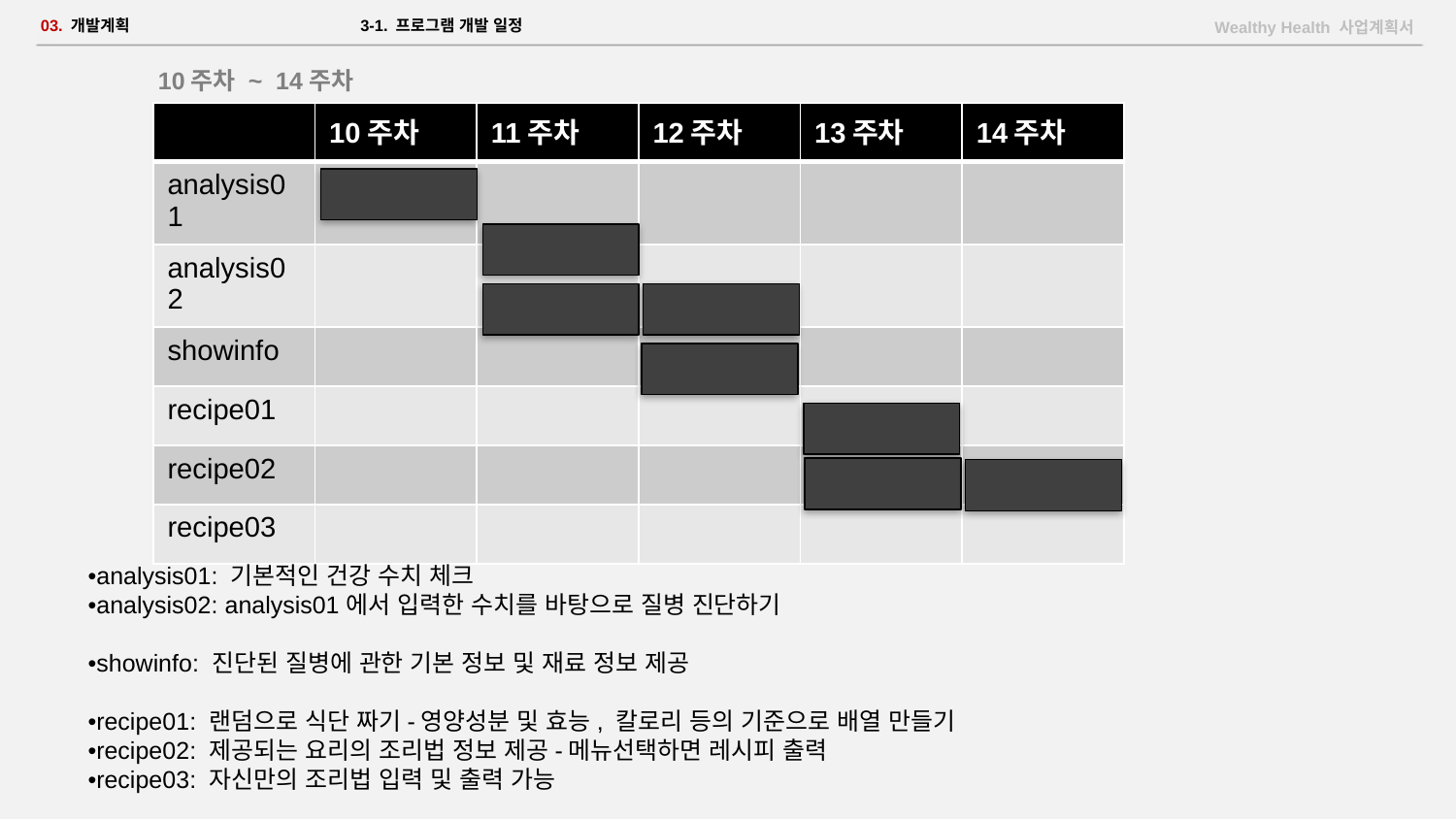

# 03. 개발계획                                                    3-1. 프로그램 개발 일정
Wealthy Health 사업계획서
10주차 ~  14주차
|  | 10주차 | 11주차 | 12주차 | 13주차 | 14주차 |
| --- | --- | --- | --- | --- | --- |
| analysis01 |  |  |  |  |  |
| analysis02 |  |  |  |  |  |
| showinfo |  |  |  |  |  |
| recipe01 |  |  |  |  |  |
| recipe02 |  |  |  |  |  |
| recipe03 |  |  |  |  |  |

•analysis01: 기본적인 건강 수치 체크
•analysis02: analysis01에서 입력한 수치를 바탕으로 질병 진단하기

•showinfo: 진단된 질병에 관한 기본 정보 및 재료 정보 제공

•recipe01: 랜덤으로 식단 짜기-영양성분 및 효능, 칼로리 등의 기준으로 배열 만들기
•recipe02: 제공되는 요리의 조리법 정보 제공-메뉴선택하면 레시피 출력
•recipe03: 자신만의 조리법 입력 및 출력 가능